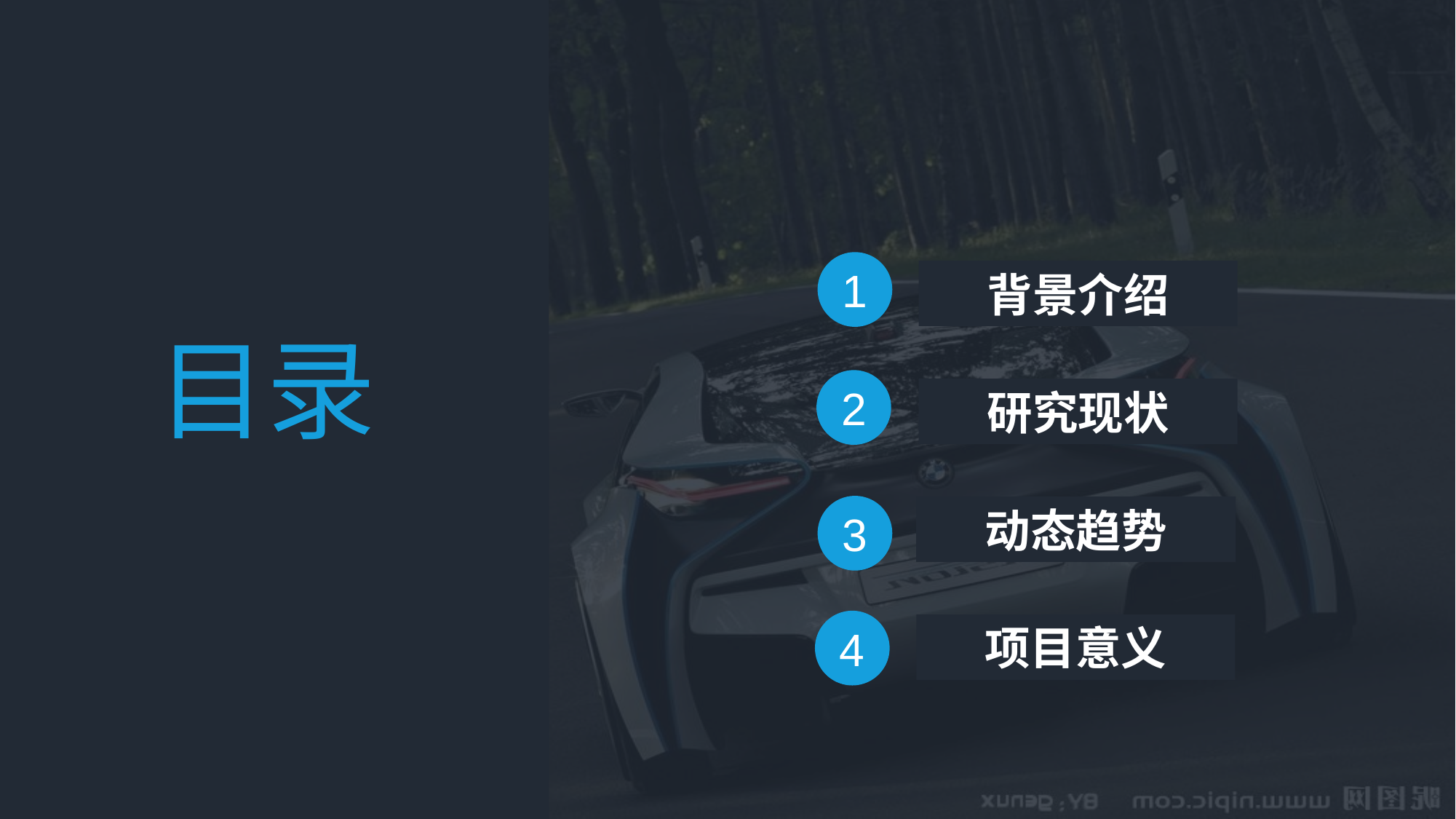

1
背景介绍
目录
2
研究现状
3
动态趋势
4
项目意义